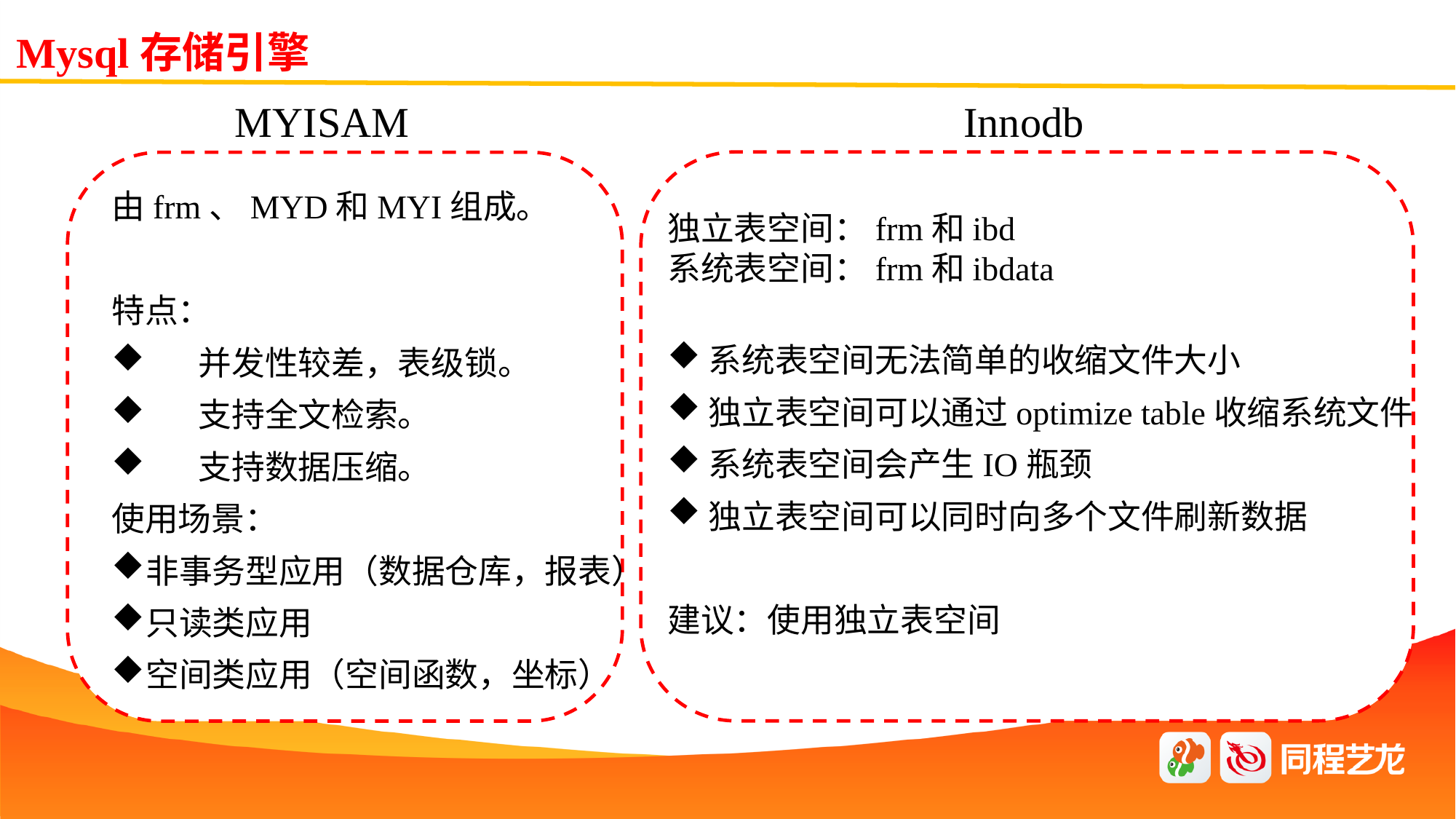

Mysql存储引擎
MYISAM
Innodb

由frm、MYD和MYI组成。

特点：
      并发性较差，表级锁。
      支持全文检索。
      支持数据压缩。
使用场景：
非事务型应用（数据仓库，报表）
只读类应用
空间类应用（空间函数，坐标）
独立表空间：frm和ibd
系统表空间：frm和ibdata

系统表空间无法简单的收缩文件大小
独立表空间可以通过optimize table收缩系统文件
系统表空间会产生IO瓶颈
独立表空间可以同时向多个文件刷新数据

建议：使用独立表空间